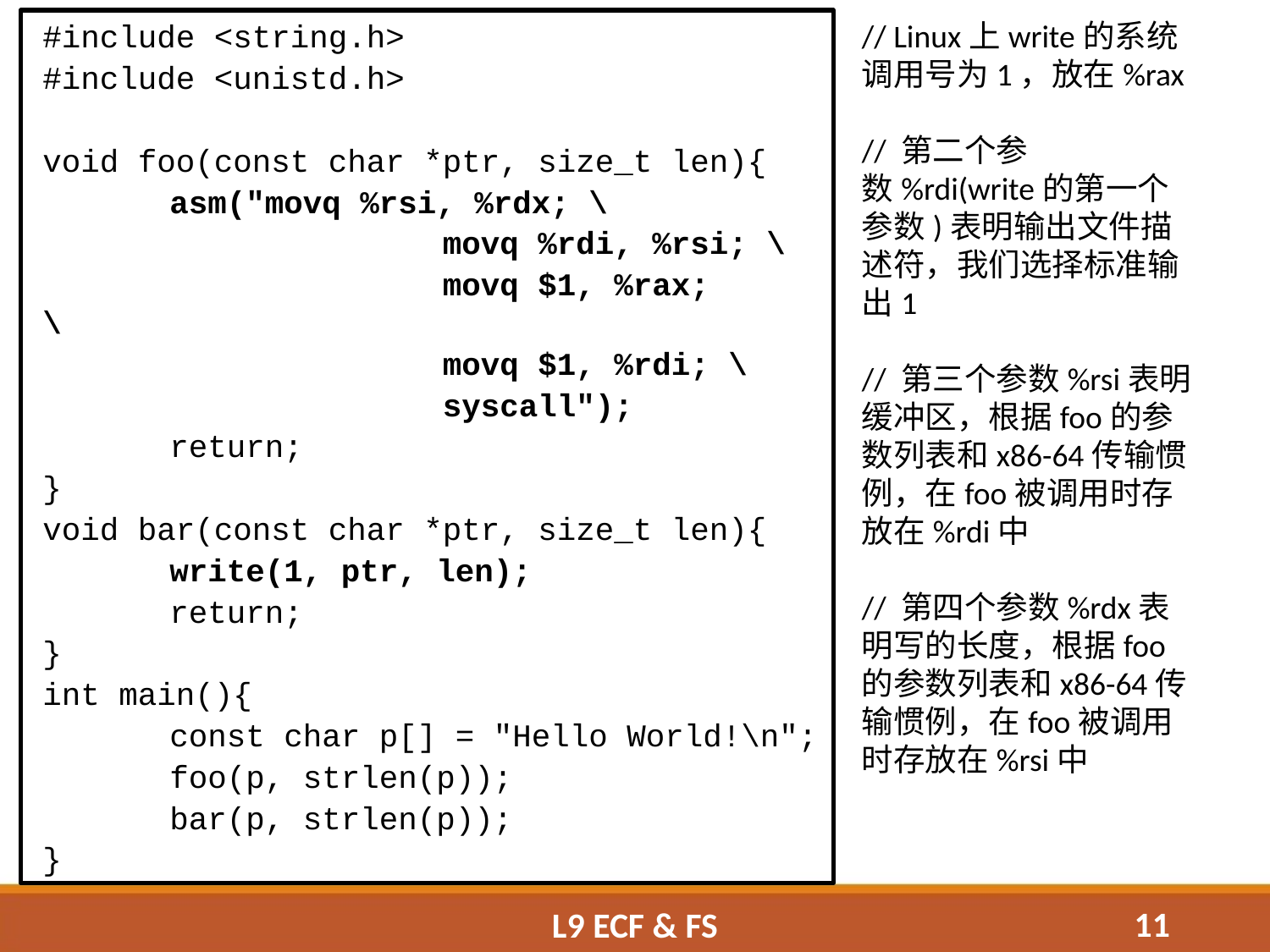

#include <string.h>
#include <unistd.h>

void foo(const char *ptr, size_t len){
	asm("movq %rsi, %rdx; \
			 movq %rdi, %rsi; \
			 movq $1, %rax;	\
			 movq $1, %rdi; \
			 syscall");
	return;
}
void bar(const char *ptr, size_t len){
	write(1, ptr, len);
	return;
}
int main(){
	const char p[] = "Hello World!\n";
	foo(p, strlen(p));
	bar(p, strlen(p));
}
// Linux上write的系统调用号为1，放在%rax

// 第二个参数%rdi(write的第一个参数)表明输出文件描述符，我们选择标准输出1

// 第三个参数%rsi表明缓冲区，根据foo的参数列表和x86-64传输惯例，在foo被调用时存放在%rdi中

// 第四个参数%rdx表明写的长度，根据foo的参数列表和x86-64传输惯例，在foo被调用时存放在%rsi中
11
L9 ECF & FS